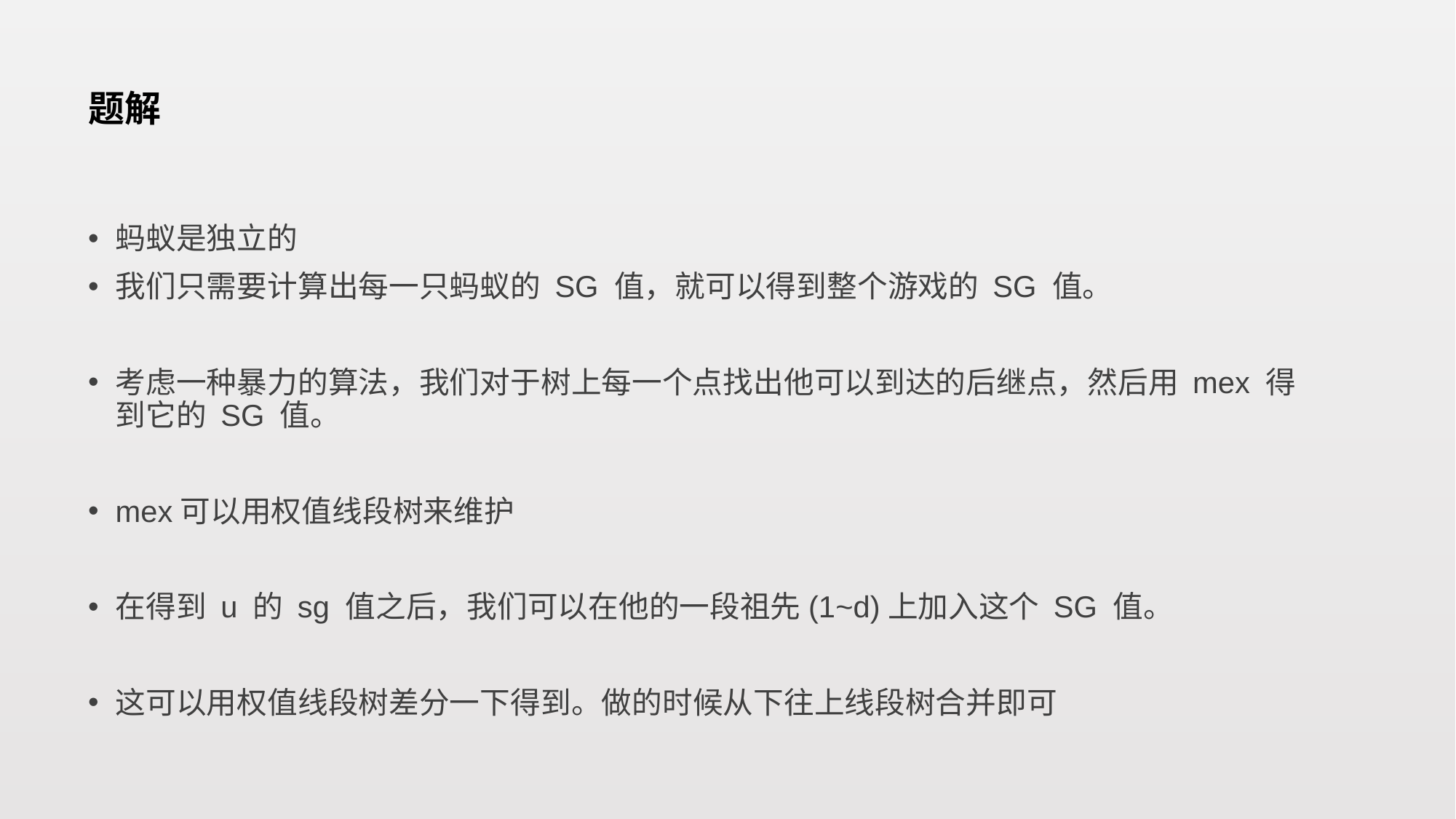

# 题解
蚂蚁是独立的
我们只需要计算出每一只蚂蚁的 SG 值，就可以得到整个游戏的 SG 值。

考虑一种暴力的算法，我们对于树上每一个点找出他可以到达的后继点，然后用 mex 得到它的 SG 值。

mex可以用权值线段树来维护

在得到 u 的 sg 值之后，我们可以在他的一段祖先(1~d)上加入这个 SG 值。

这可以用权值线段树差分一下得到。做的时候从下往上线段树合并即可